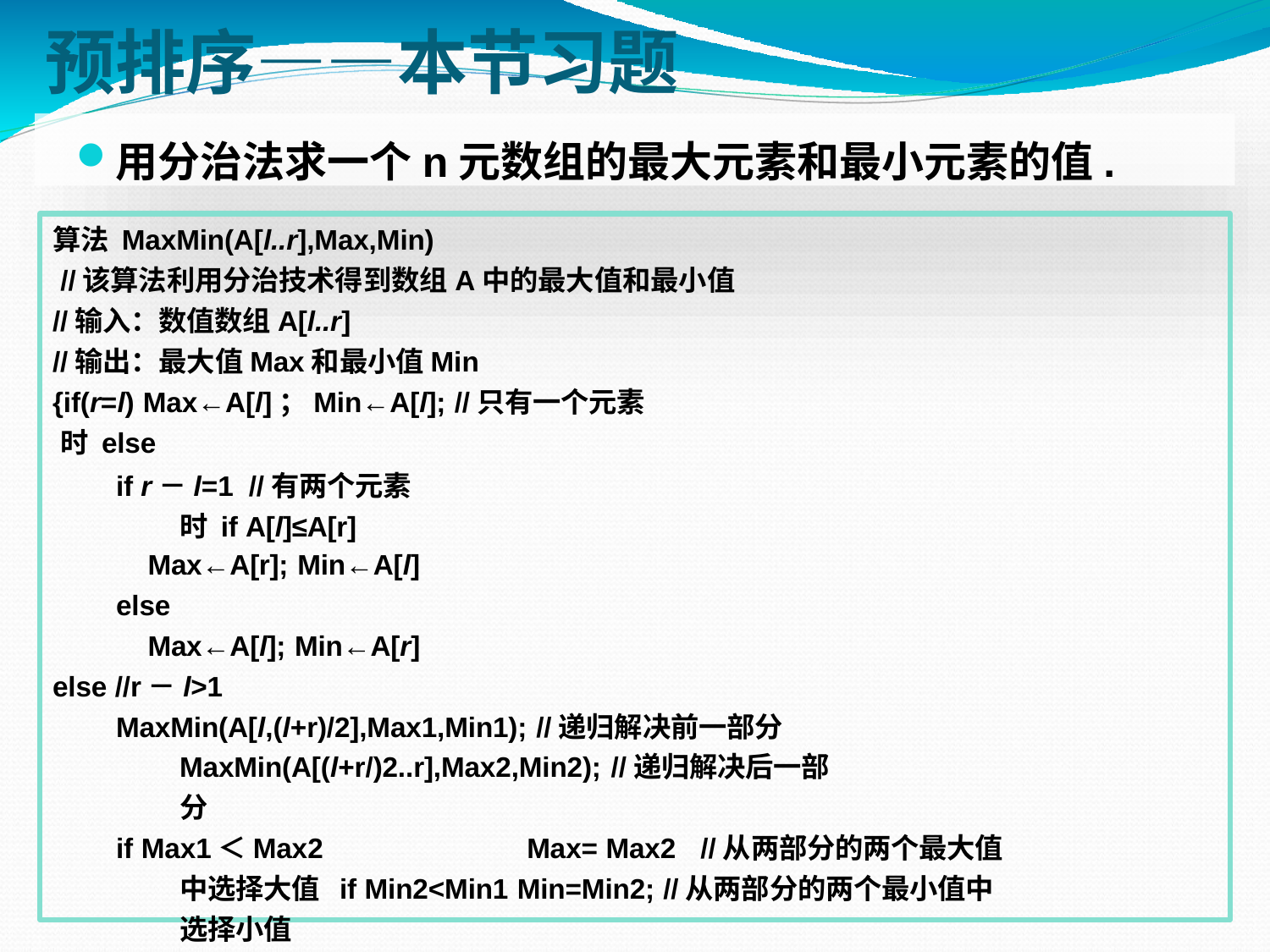

# 预排序——本节习题
用分治法求一个n元数组的最大元素和最小元素的值.
算法 MaxMin(A[l..r],Max,Min)
//该算法利用分治技术得到数组A中的最大值和最小值
//输入：数值数组A[l..r]
//输出：最大值Max和最小值Min
{if(r=l) Max←A[l]；Min←A[l]; //只有一个元素时 else
if r－l=1 //有两个元素时 if A[l]≤A[r]
Max←A[r]; Min←A[l]
else
Max←A[l]; Min←A[r]
else //r－l>1
MaxMin(A[l,(l+r)/2],Max1,Min1); //递归解决前一部分 MaxMin(A[(l+r/)2..r],Max2,Min2); //递归解决后一部分
if Max1＜Max2	Max= Max2	//从两部分的两个最大值中选择大值  if Min2<Min1 Min=Min2; //从两部分的两个最小值中选择小值
}